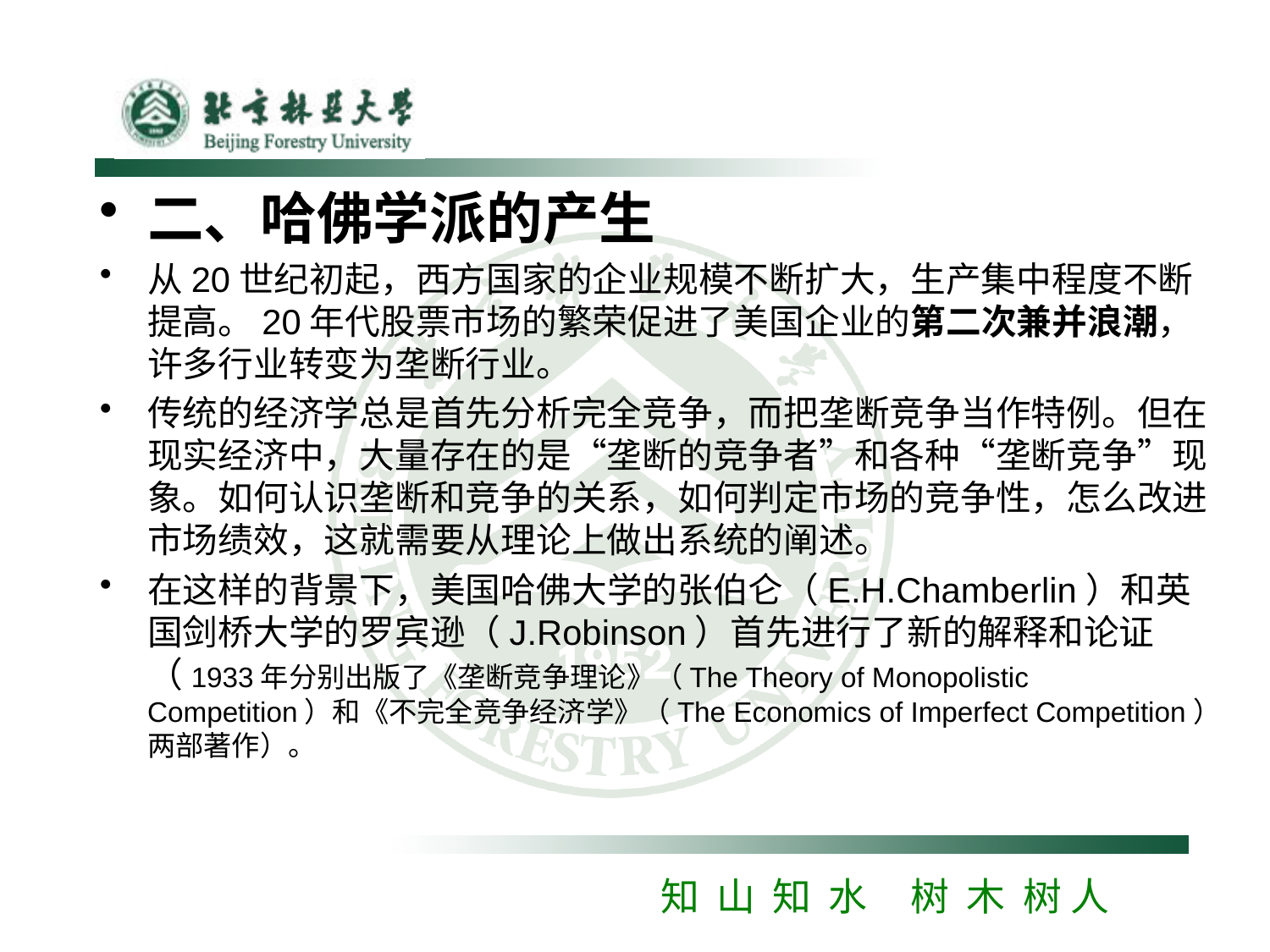

#
二、哈佛学派的产生
从20世纪初起，西方国家的企业规模不断扩大，生产集中程度不断提高。20年代股票市场的繁荣促进了美国企业的第二次兼并浪潮，许多行业转变为垄断行业。
传统的经济学总是首先分析完全竞争，而把垄断竞争当作特例。但在现实经济中，大量存在的是“垄断的竞争者”和各种“垄断竞争”现象。如何认识垄断和竞争的关系，如何判定市场的竞争性，怎么改进市场绩效，这就需要从理论上做出系统的阐述。
在这样的背景下，美国哈佛大学的张伯仑（E.H.Chamberlin）和英国剑桥大学的罗宾逊（J.Robinson）首先进行了新的解释和论证（1933年分别出版了《垄断竞争理论》（The Theory of Monopolistic Competition）和《不完全竞争经济学》（The Economics of Imperfect Competition）两部著作）。